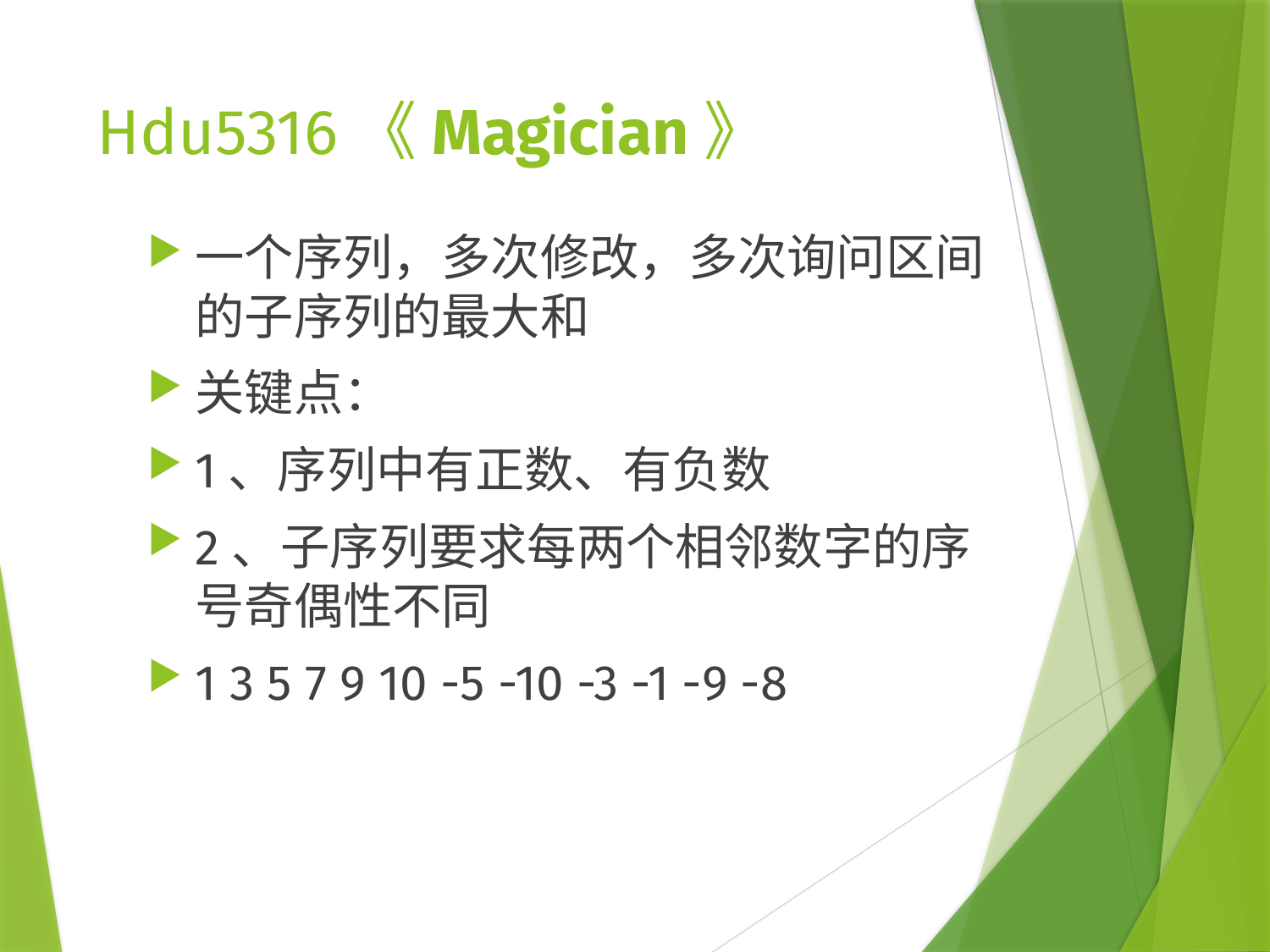

# Hdu5316《Magician》
一个序列，多次修改，多次询问区间的子序列的最大和
关键点：
1、序列中有正数、有负数
2、子序列要求每两个相邻数字的序号奇偶性不同
1 3 5 7 9 10 -5 -10 -3 -1 -9 -8